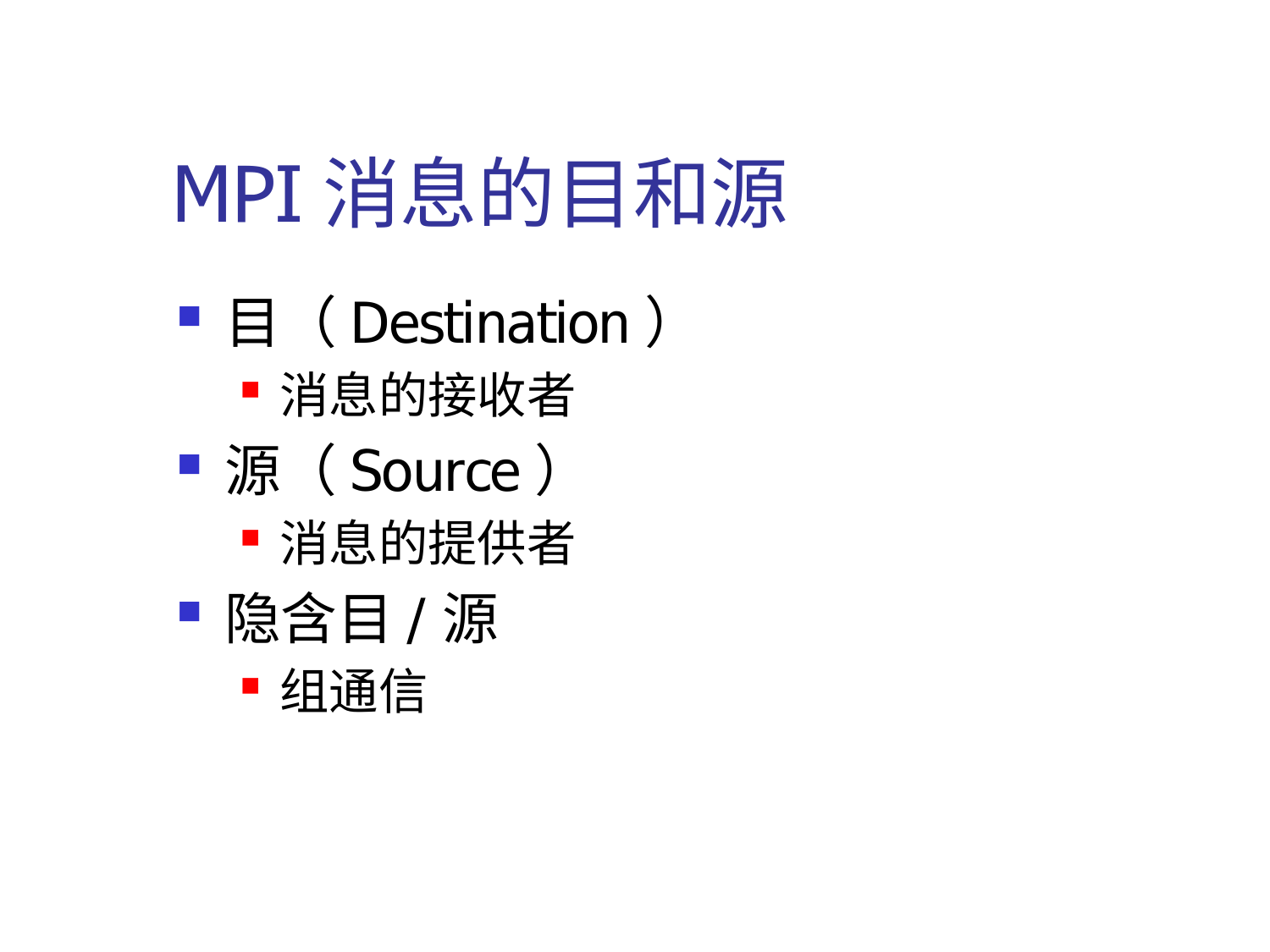

# MPI消息的目和源
目（Destination）
消息的接收者
源（Source）
消息的提供者
隐含目/源
组通信